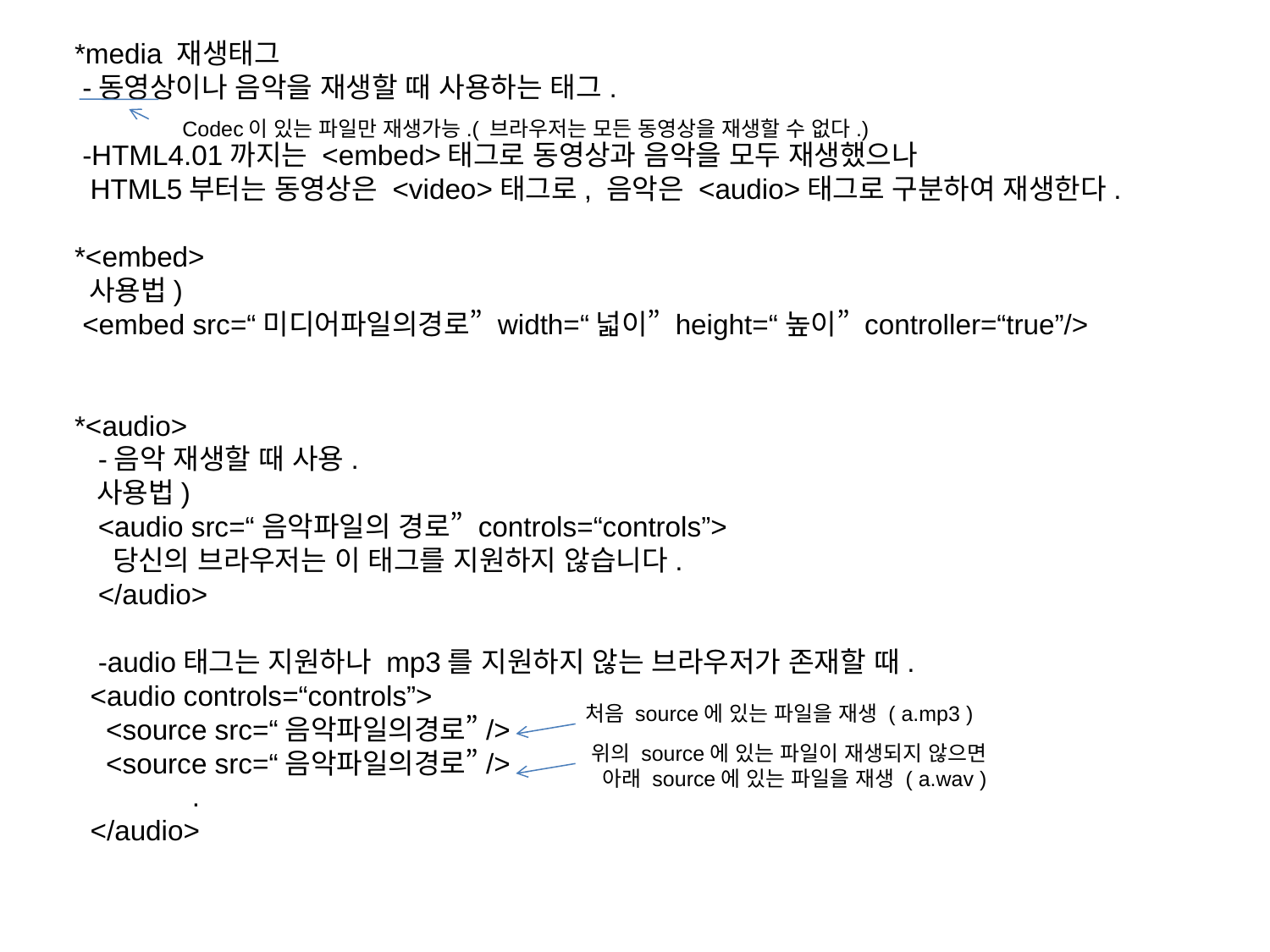

*media 재생태그
 -동영상이나 음악을 재생할 때 사용하는 태그.

 -HTML4.01까지는 <embed>태그로 동영상과 음악을 모두 재생했으나
  HTML5부터는 동영상은 <video>태그로, 음악은 <audio>태그로 구분하여 재생한다.

*<embed>
 사용법)
 <embed src=“미디어파일의경로” width=“넓이” height=“높이” controller=“true”/>

*<audio>
   -음악 재생할 때 사용.
  사용법)
   <audio src=“음악파일의 경로” controls=“controls”>
    당신의 브라우저는 이 태그를 지원하지 않습니다.
   </audio>

   -audio태그는 지원하나 mp3를 지원하지 않는 브라우저가 존재할 때.
  <audio controls=“controls”>
    <source src=“음악파일의경로”/>
    <source src=“음악파일의경로”/>
               .
  </audio>

Codec이 있는 파일만 재생가능.( 브라우저는 모든 동영상을 재생할 수 없다.)
처음 source에 있는 파일을 재생 ( a.mp3 )
위의 source에 있는 파일이 재생되지 않으면
 아래 source에 있는 파일을 재생 ( a.wav )